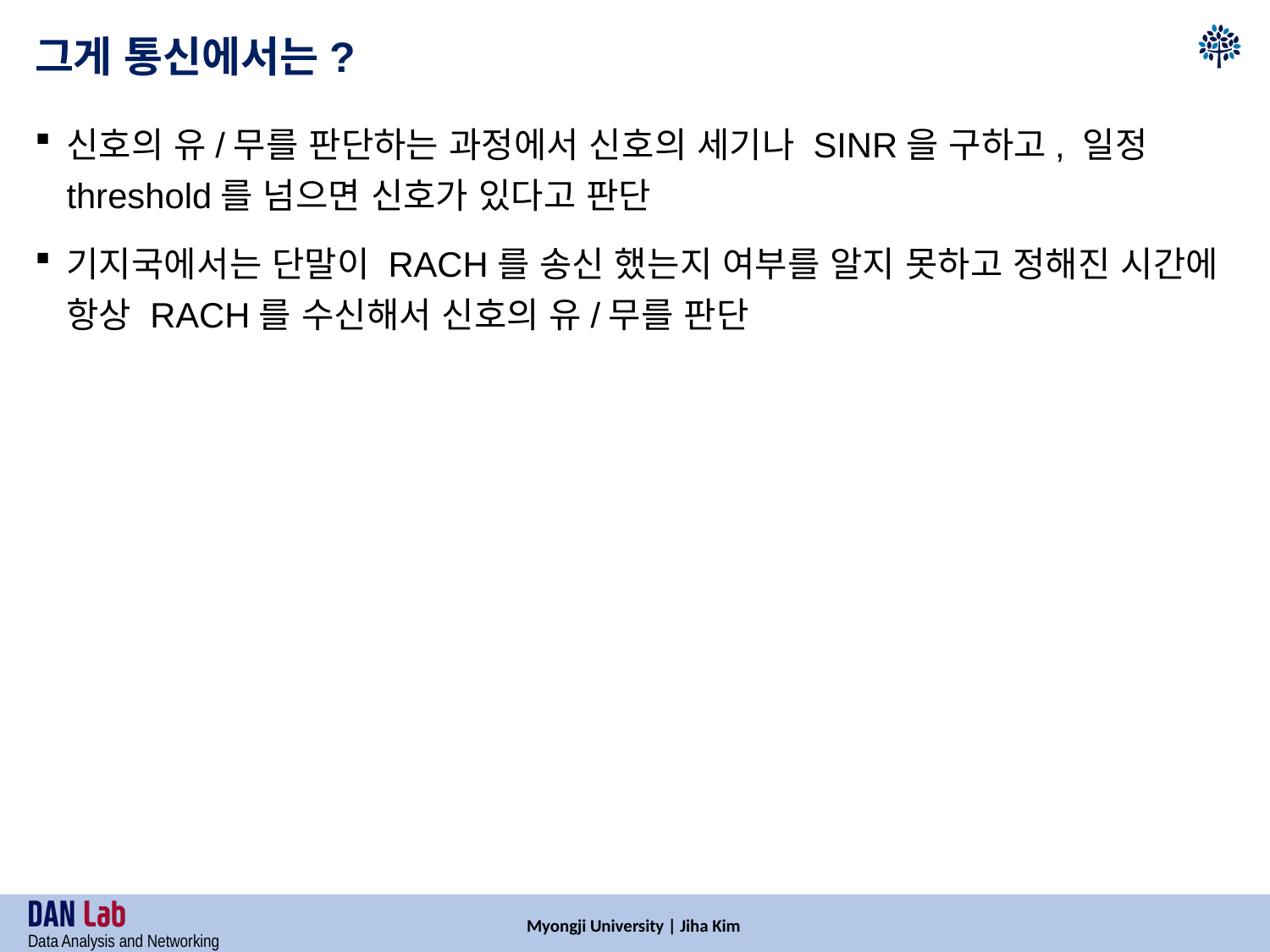

# 그게 통신에서는?
신호의 유/무를 판단하는 과정에서 신호의 세기나 SINR을 구하고, 일정 threshold를 넘으면 신호가 있다고 판단
기지국에서는 단말이 RACH를 송신 했는지 여부를 알지 못하고 정해진 시간에 항상 RACH를 수신해서 신호의 유/무를 판단
Myongji University | Jiha Kim